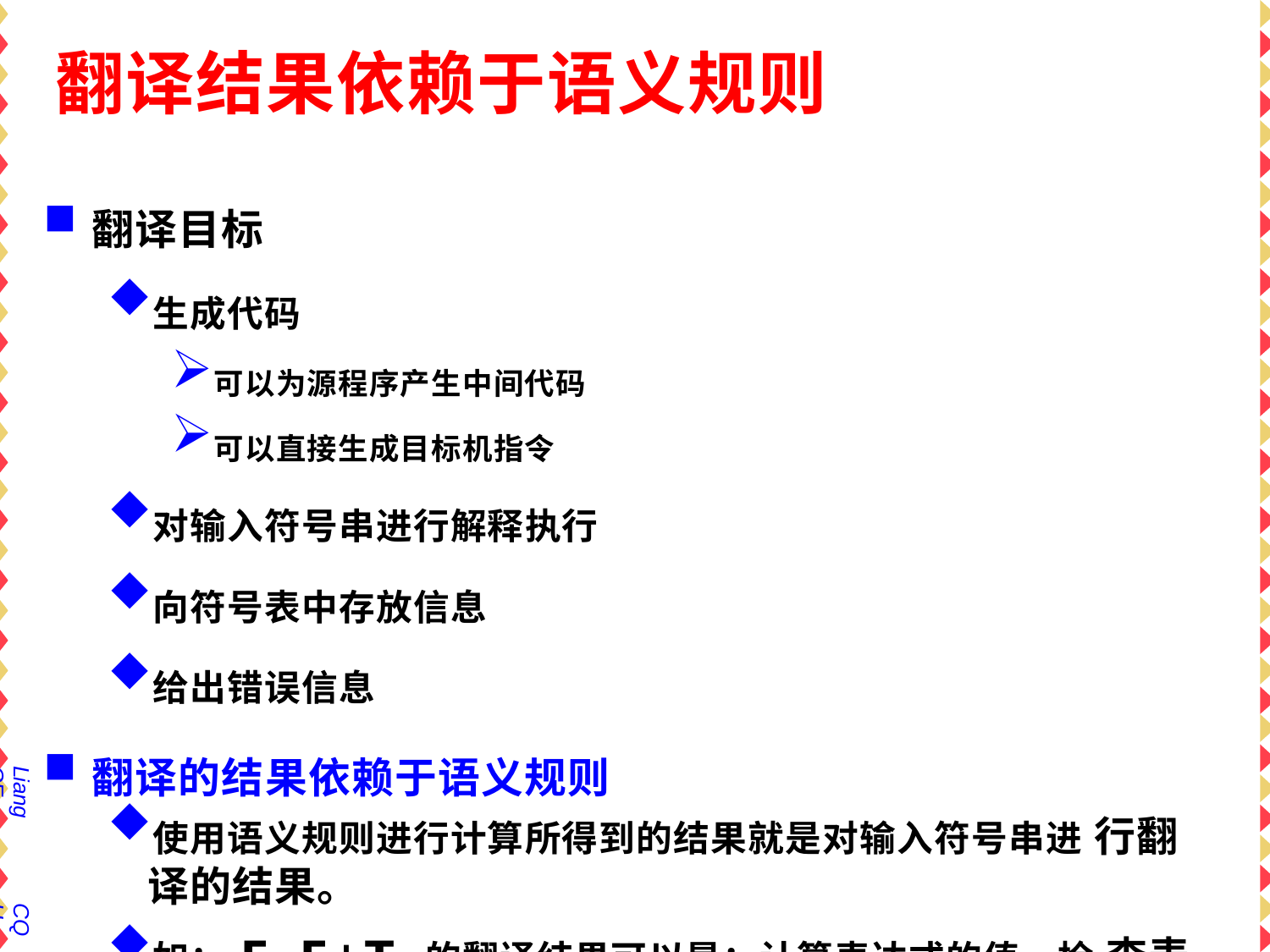

# 翻译结果依赖于语义规则
翻译目标
生成代码
可以为源程序产生中间代码
可以直接生成目标机指令
对输入符号串进行解释执行
向符号表中存放信息
给出错误信息
翻译的结果依赖于语义规则
使用语义规则进行计算所得到的结果就是对输入符号串进 行翻译的结果。
如：E→E+T 的翻译结果可以是：计算表达式的值、检 查表达式的类型是否合法、为表达式创建语法树、生成代 码等等。
Liang GE
CQU
8